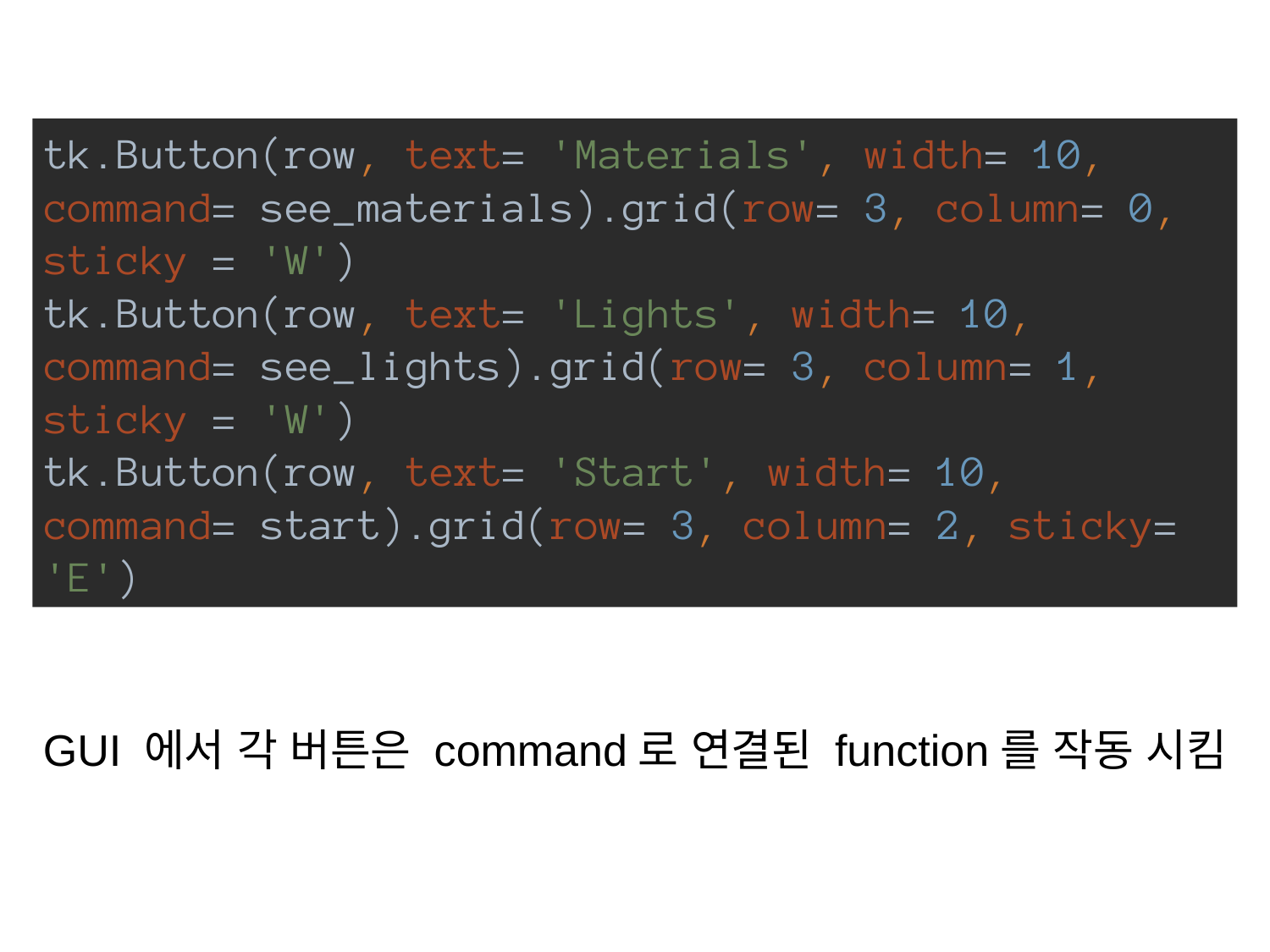

tk.Button(row, text= 'Materials', width= 10, command= see_materials).grid(row= 3, column= 0, sticky = 'W')
tk.Button(row, text= 'Lights', width= 10, command= see_lights).grid(row= 3, column= 1, sticky = 'W')
tk.Button(row, text= 'Start', width= 10, command= start).grid(row= 3, column= 2, sticky= 'E')

GUI 에서 각 버튼은 command로 연결된 function를 작동 시킴